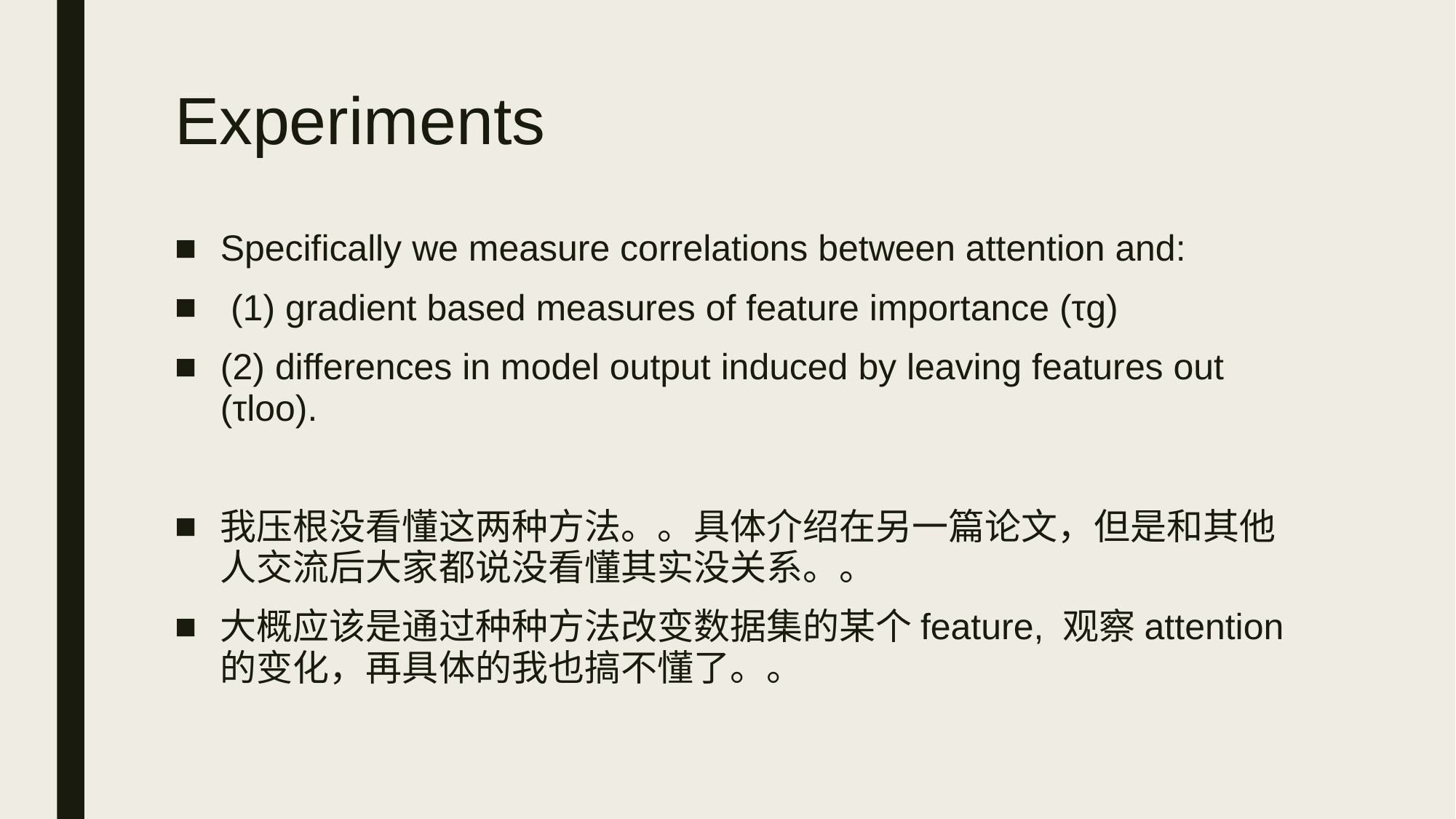

# Experiments
Specifically we measure correlations between attention and:
 (1) gradient based measures of feature importance (τg)
(2) differences in model output induced by leaving features out (τloo).

我压根没看懂这两种方法。。具体介绍在另一篇论文，但是和其他人交流后大家都说没看懂其实没关系。。
大概应该是通过种种方法改变数据集的某个feature, 观察attention的变化，再具体的我也搞不懂了。。